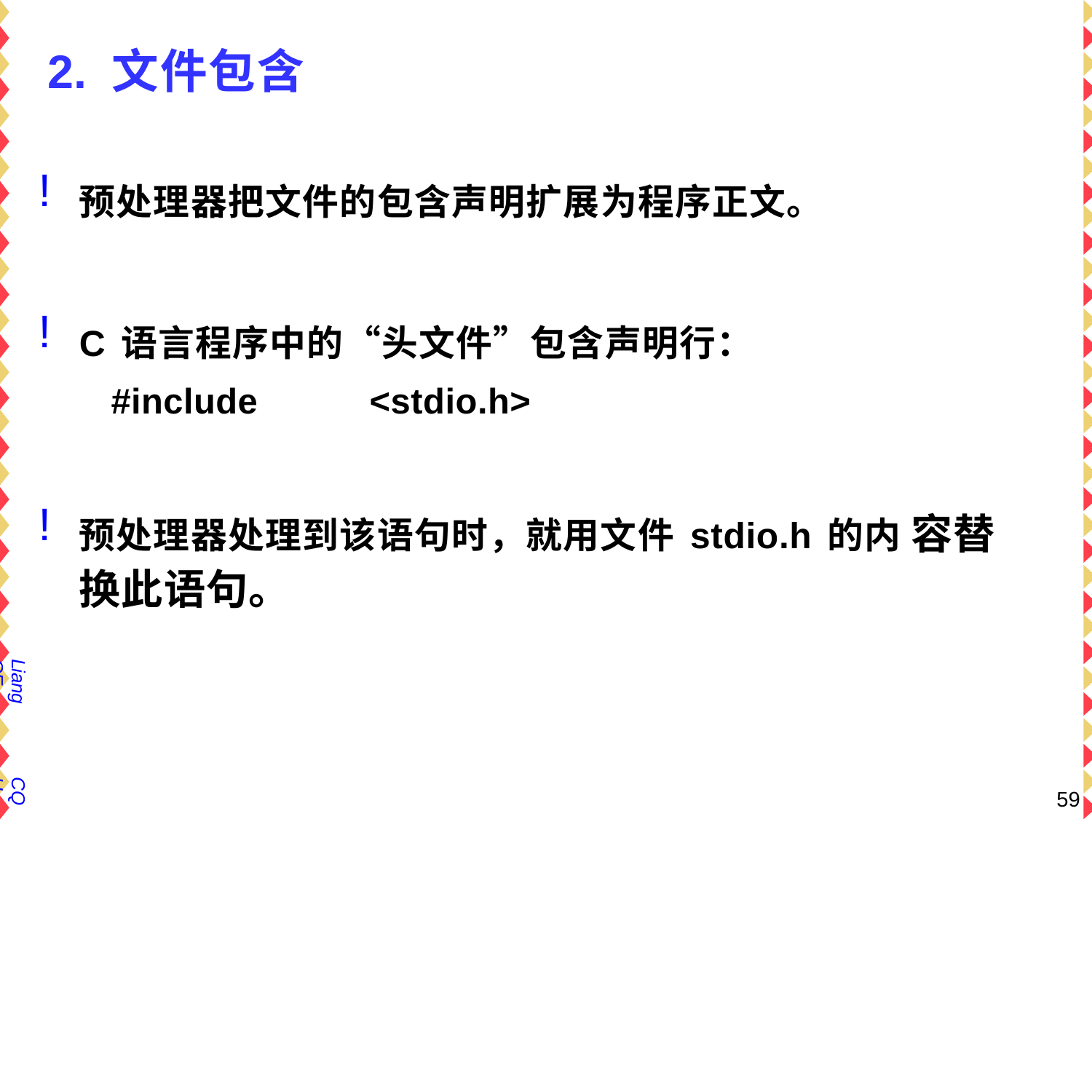

# 2. 文件包含
预处理器把文件的包含声明扩展为程序正文。

C语言程序中的“头文件”包含声明行：
#include	<stdio.h>

预处理器处理到该语句时，就用文件stdio.h的内 容替换此语句。
Liang GE
CQU
59